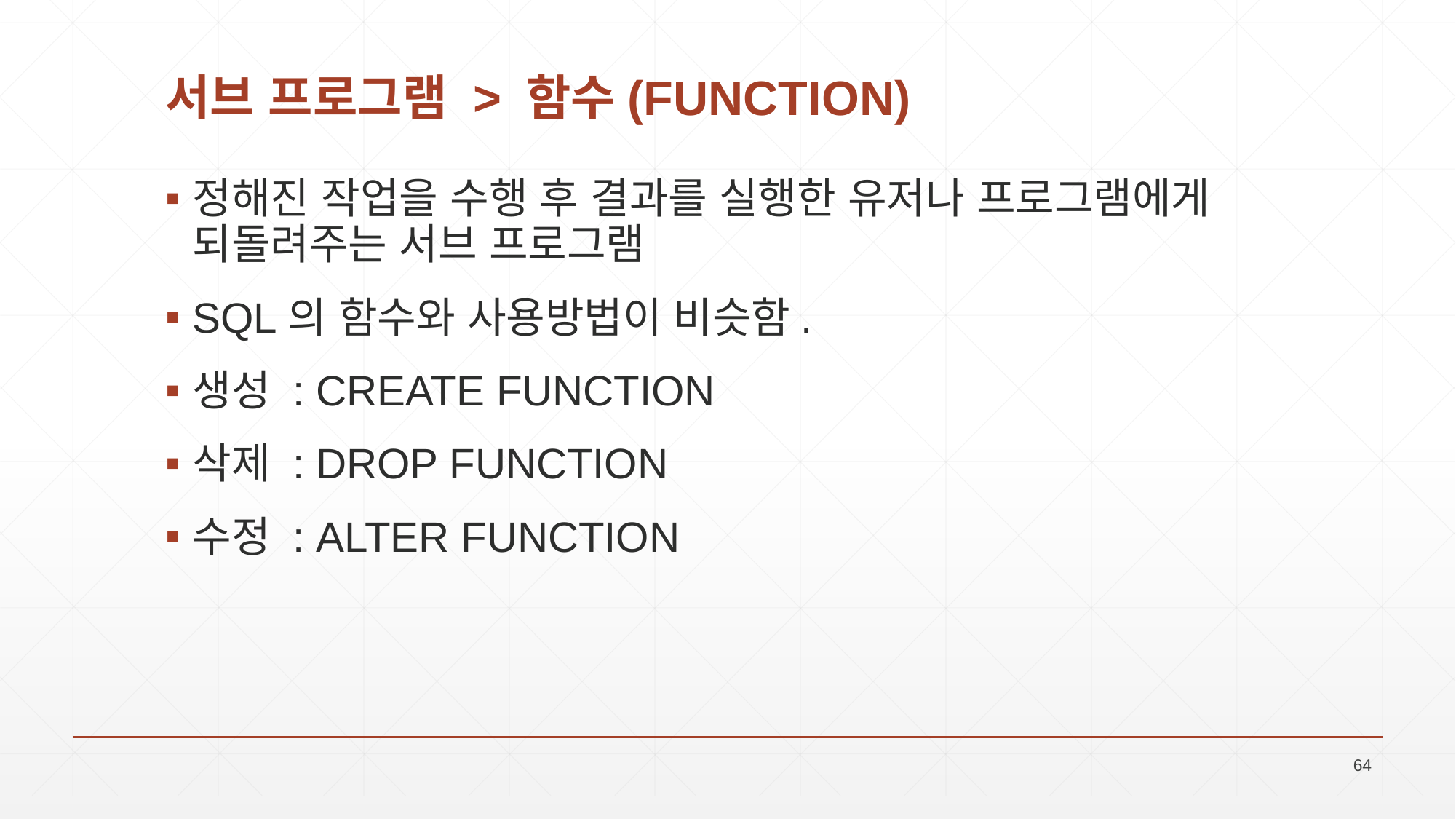

# 서브 프로그램 > 함수(FUNCTION)
정해진 작업을 수행 후 결과를 실행한 유저나 프로그램에게 되돌려주는 서브 프로그램
SQL의 함수와 사용방법이 비슷함.
생성 : CREATE FUNCTION
삭제 : DROP FUNCTION
수정 : ALTER FUNCTION
64